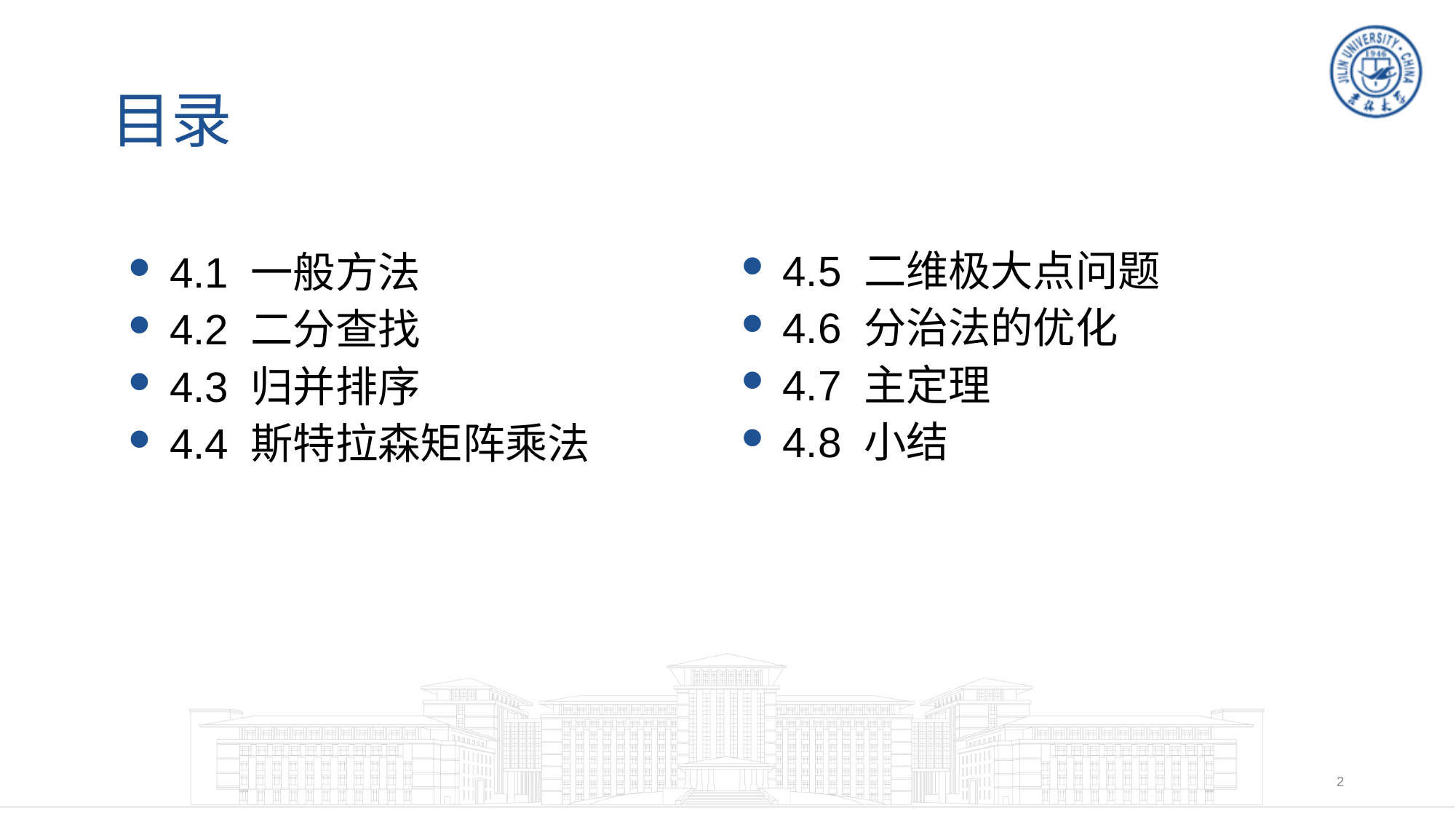

# 目录
 4.5 二维极大点问题
 4.6 分治法的优化
 4.7 主定理
 4.8 小结
 4.1 一般方法
 4.2 二分查找
 4.3 归并排序
 4.4 斯特拉森矩阵乘法

2